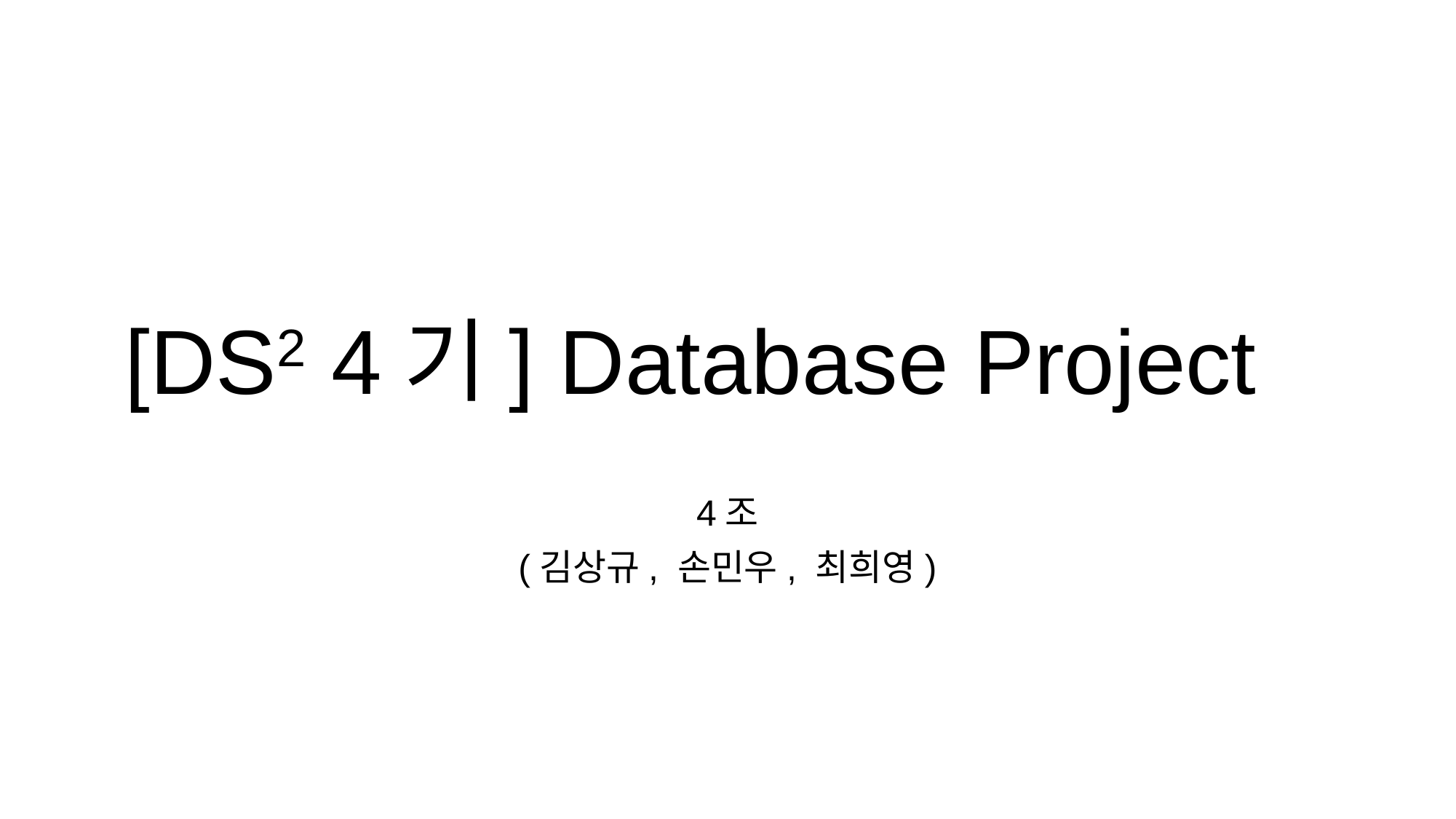

# [DS2 4기] Database Project
4조
(김상규, 손민우, 최희영)